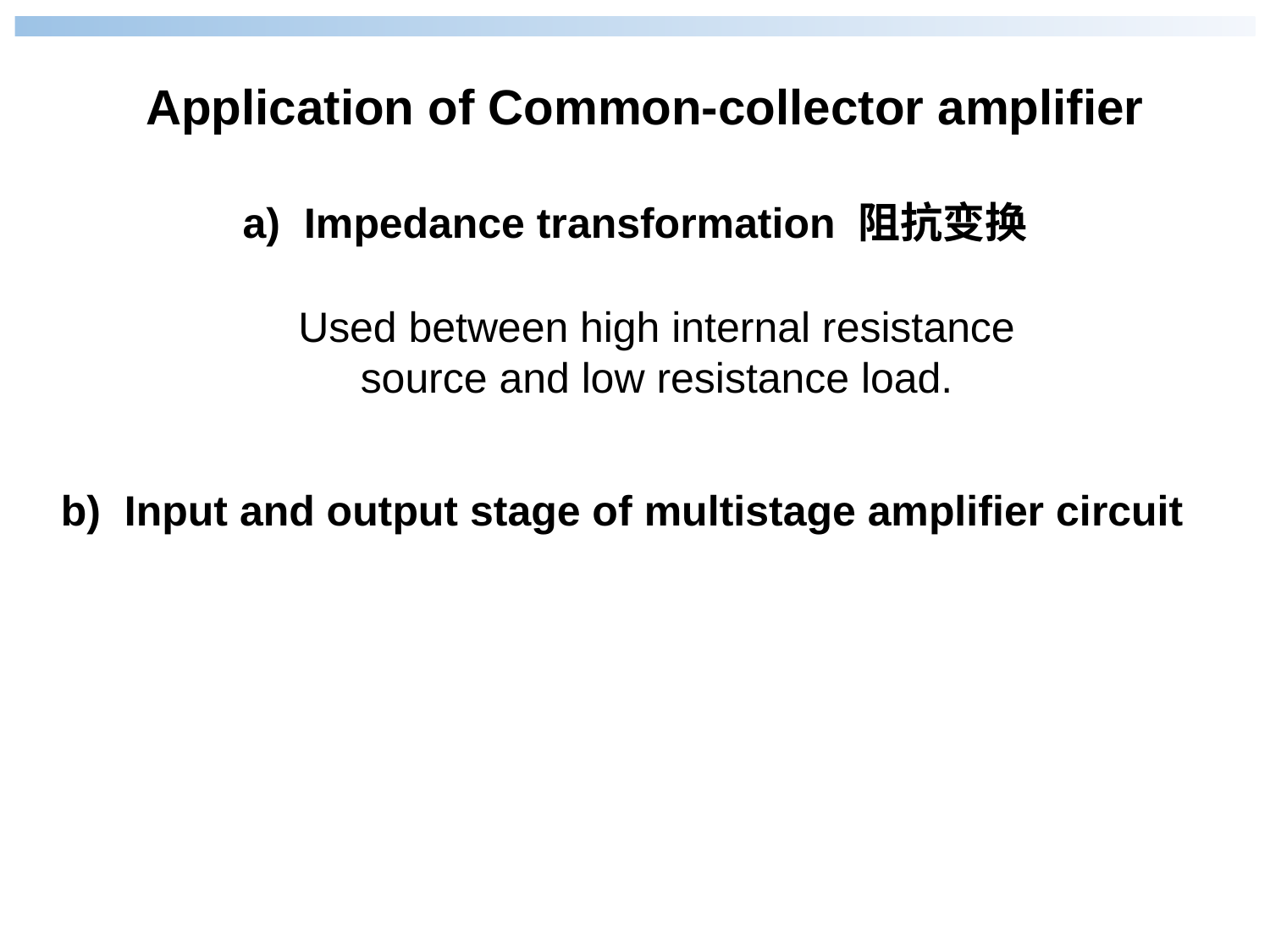

Application of Common-collector amplifier
a)  Impedance transformation 阻抗变换
Used between high internal resistance source and low resistance load.
b)  Input and output stage of multistage amplifier circuit